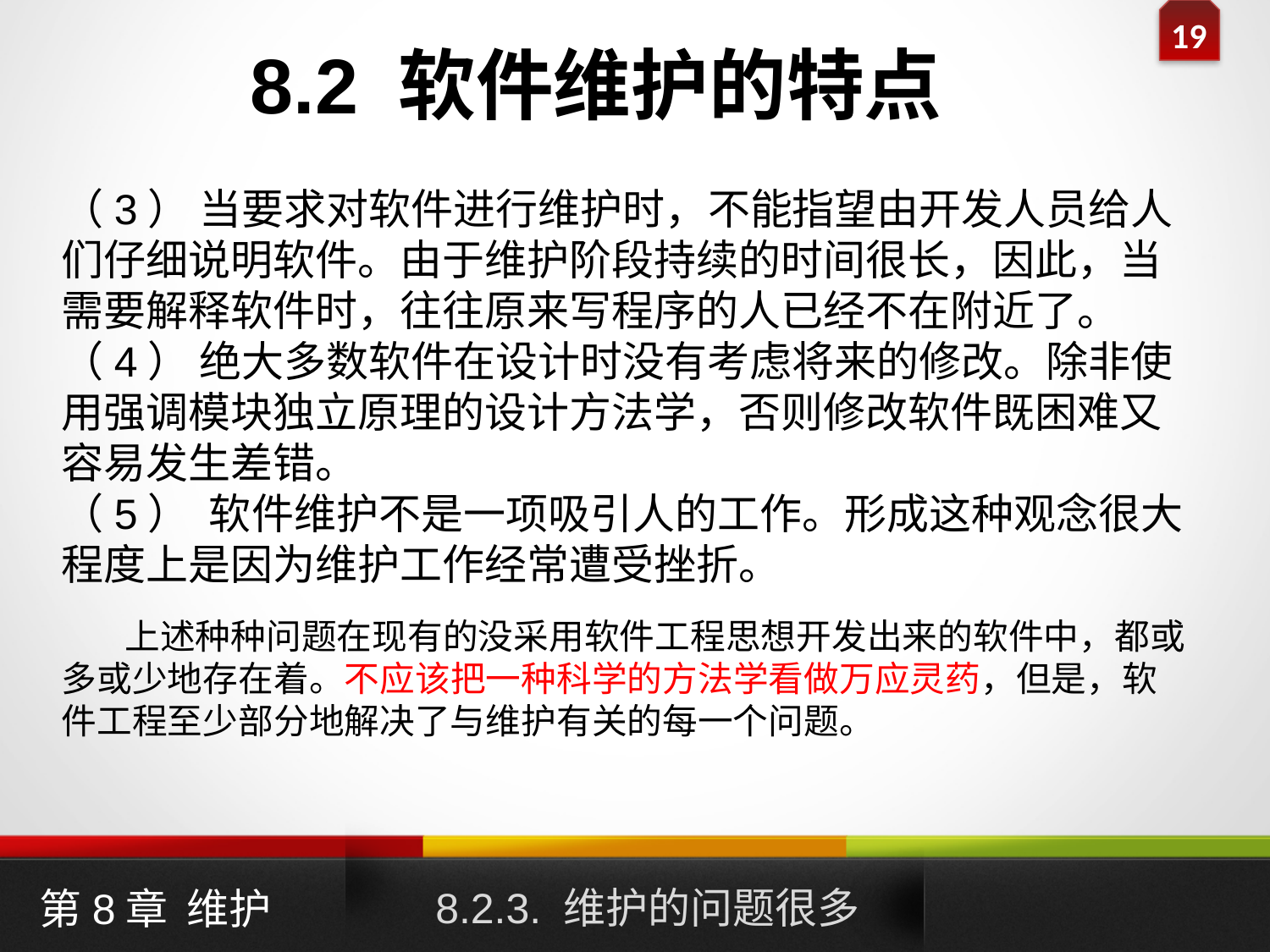

8.2 软件维护的特点

（3） 当要求对软件进行维护时，不能指望由开发人员给人们仔细说明软件。由于维护阶段持续的时间很长，因此，当需要解释软件时，往往原来写程序的人已经不在附近了。
（4） 绝大多数软件在设计时没有考虑将来的修改。除非使用强调模块独立原理的设计方法学，否则修改软件既困难又容易发生差错。
（5）  软件维护不是一项吸引人的工作。形成这种观念很大程度上是因为维护工作经常遭受挫折。

       上述种种问题在现有的没采用软件工程思想开发出来的软件中，都或多或少地存在着。不应该把一种科学的方法学看做万应灵药，但是，软件工程至少部分地解决了与维护有关的每一个问题。

8.2.3. 维护的问题很多